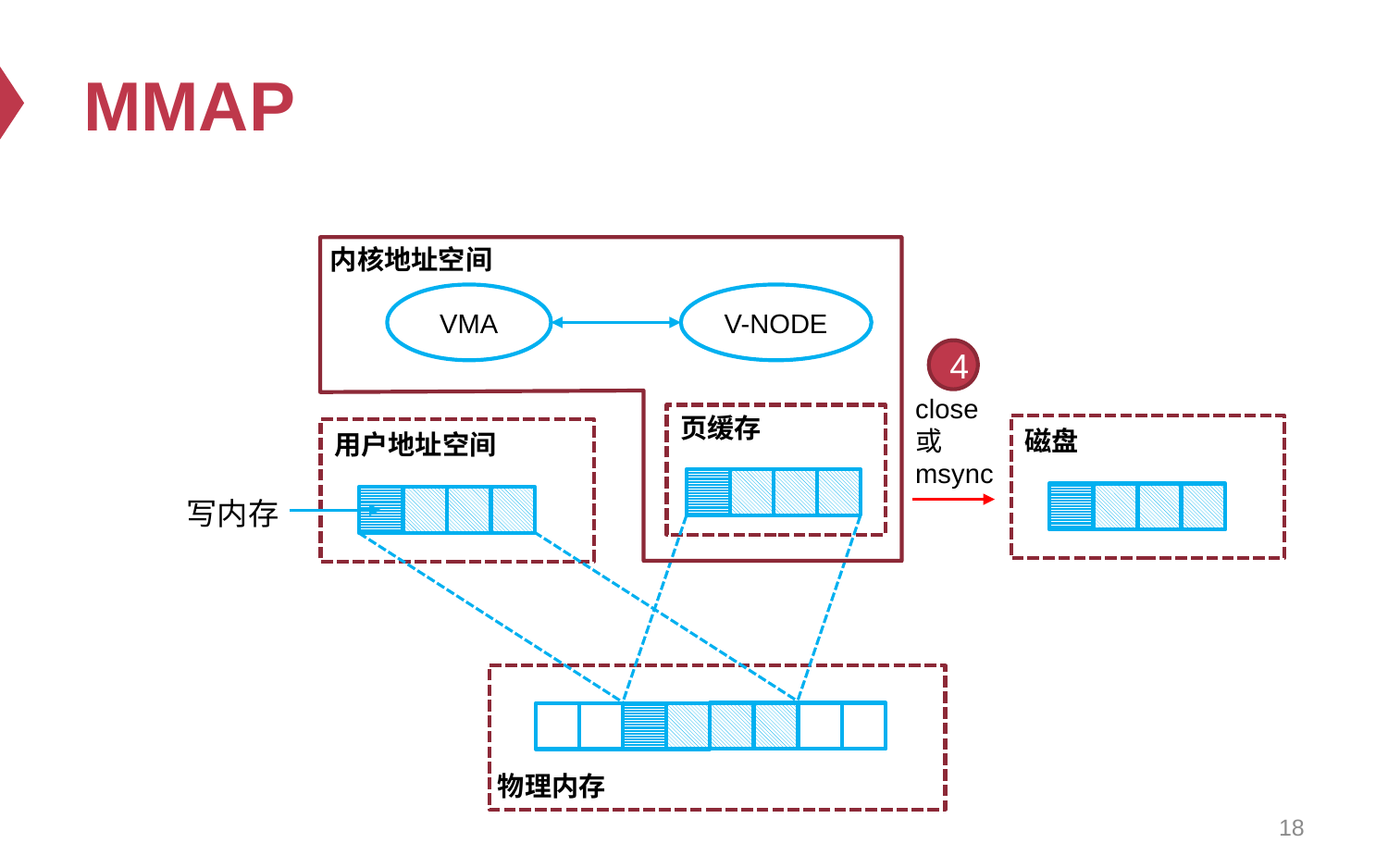

# MMAP
内核地址空间

VMA
V-NODE
4
close 或 msync

页缓存

磁盘

用户地址空间

写内存

物理内存
18